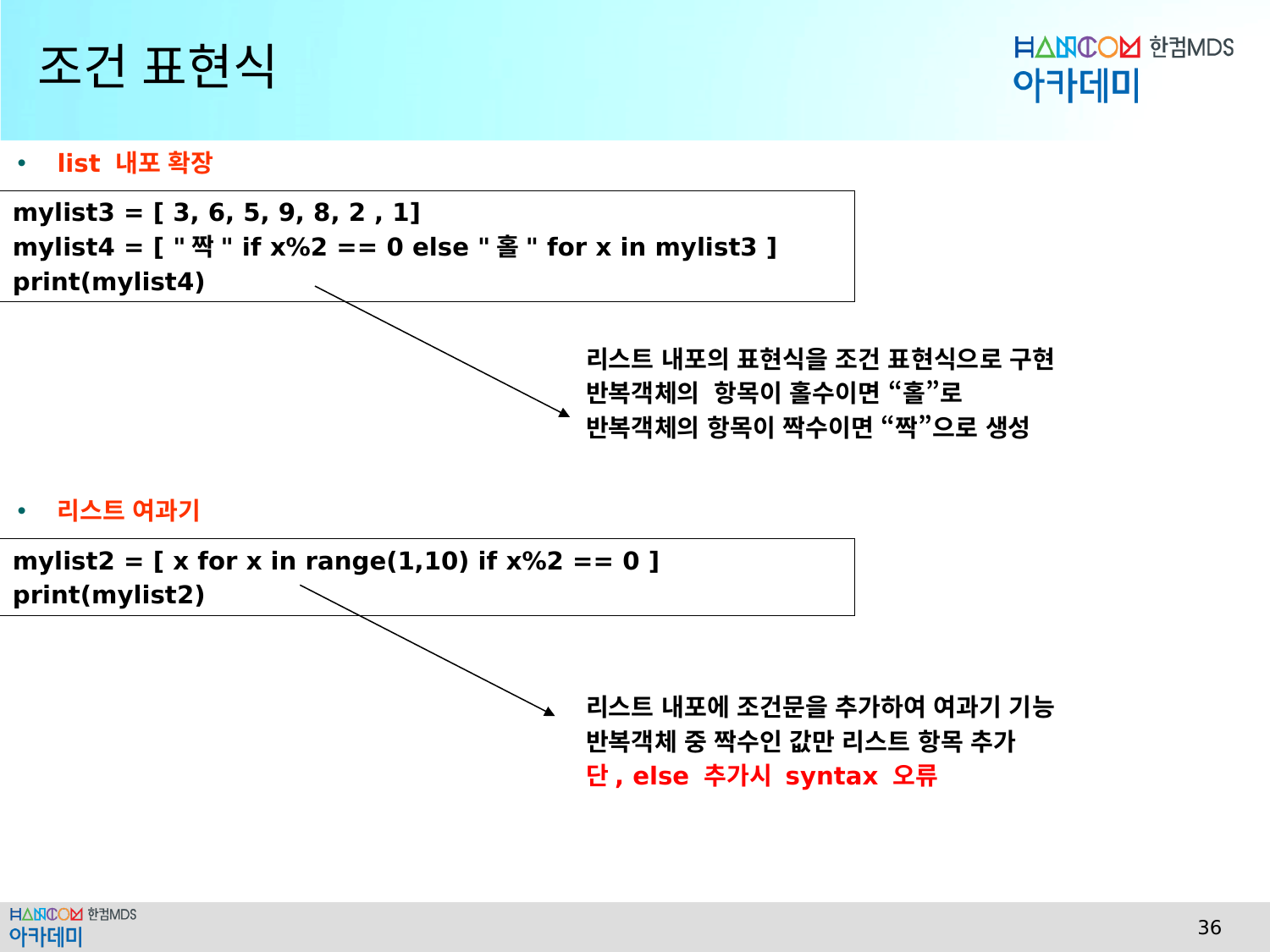

# 조건 표현식
list 내포 확장
mylist3 = [ 3, 6, 5, 9, 8, 2 , 1]
mylist4 = [ "짝" if x%2 == 0 else "홀" for x in mylist3 ]
print(mylist4)
리스트 내포의 표현식을 조건 표현식으로 구현
반복객체의  항목이 홀수이면 “홀”로
반복객체의 항목이 짝수이면 “짝”으로 생성
리스트 여과기
mylist2 = [ x for x in range(1,10) if x%2 == 0 ]
print(mylist2)
리스트 내포에 조건문을 추가하여 여과기 기능
반복객체 중 짝수인 값만 리스트 항목 추가
단, else 추가시 syntax 오류
                               36